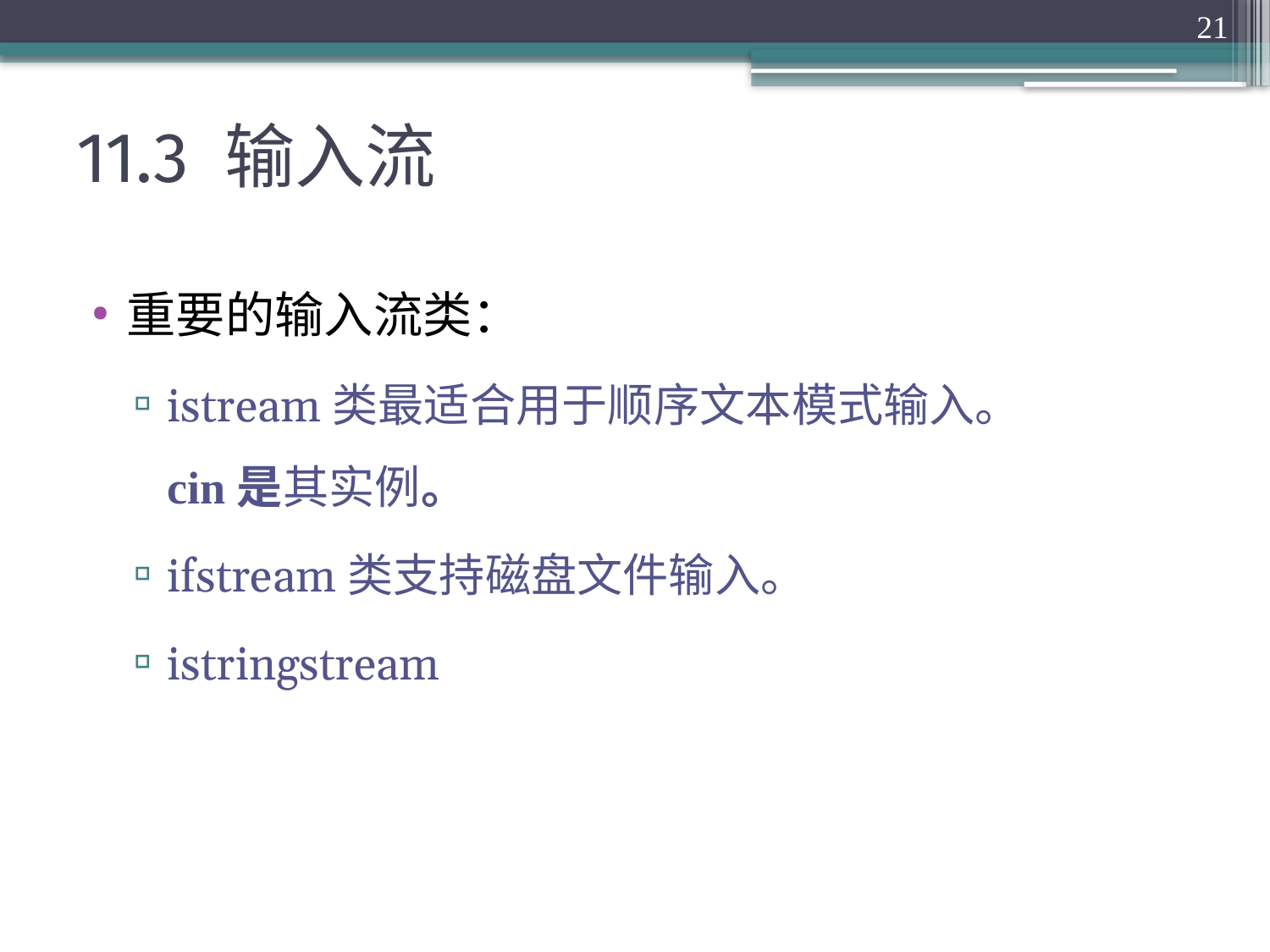

21
# 11.3 输入流
重要的输入流类：
istream类最适合用于顺序文本模式输入。
cin是其实例。
ifstream类支持磁盘文件输入。
istringstream